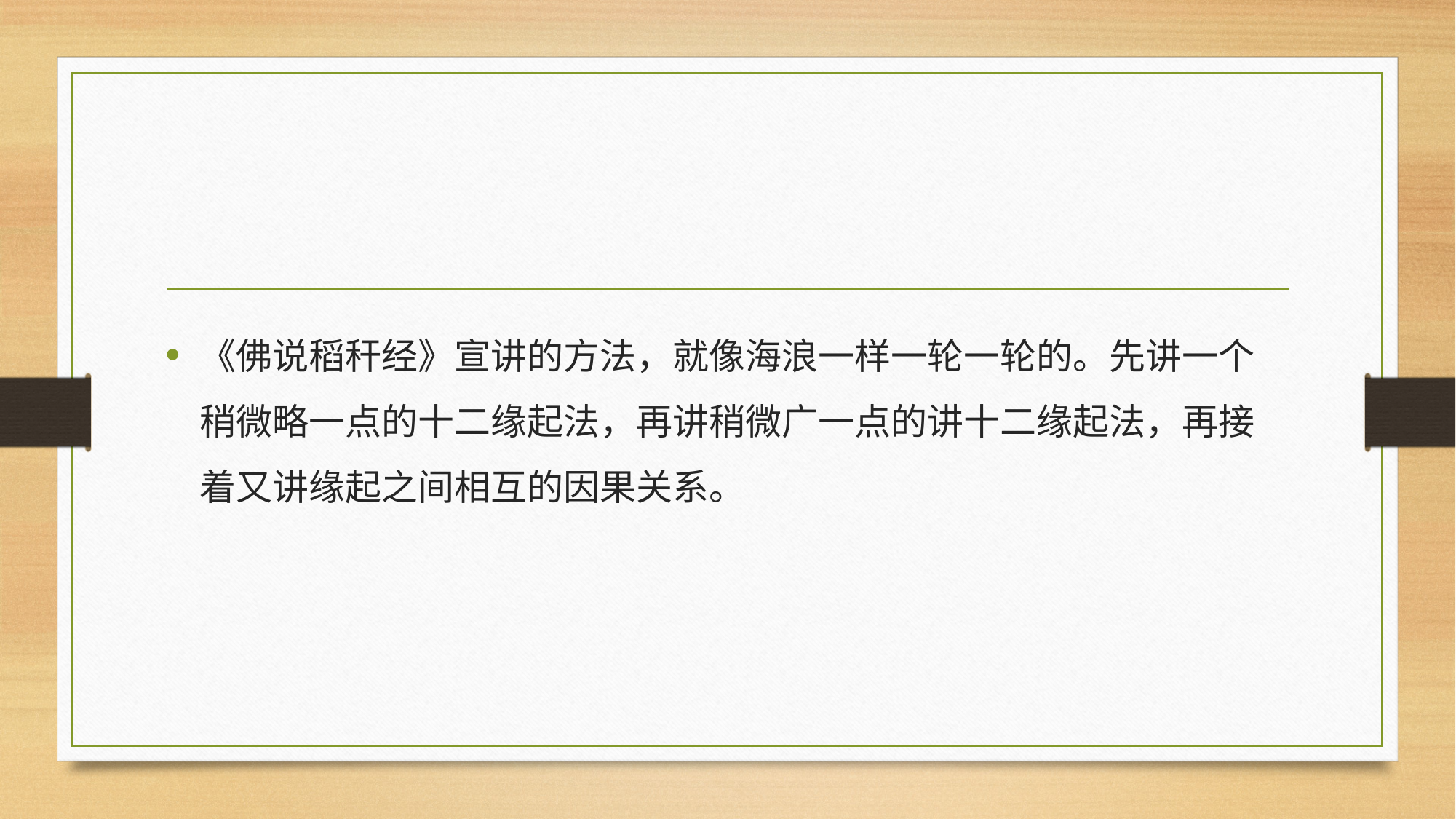

#
《佛说稻秆经》宣讲的方法，就像海浪一样一轮一轮的。先讲一个稍微略一点的十二缘起法，再讲稍微广一点的讲十二缘起法，再接着又讲缘起之间相互的因果关系。